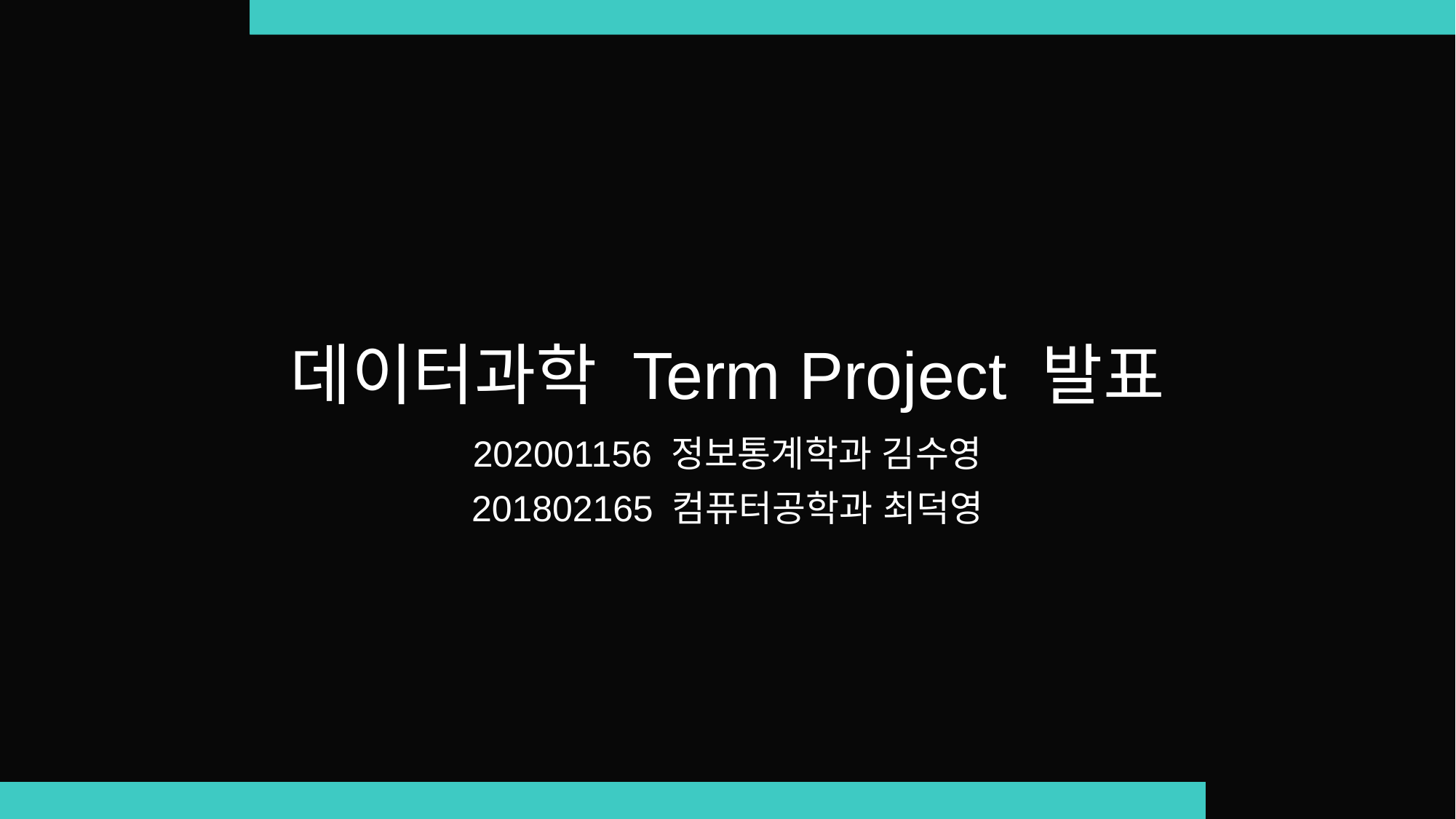

# 데이터과학 Term Project 발표
202001156 정보통계학과 김수영
201802165 컴퓨터공학과 최덕영